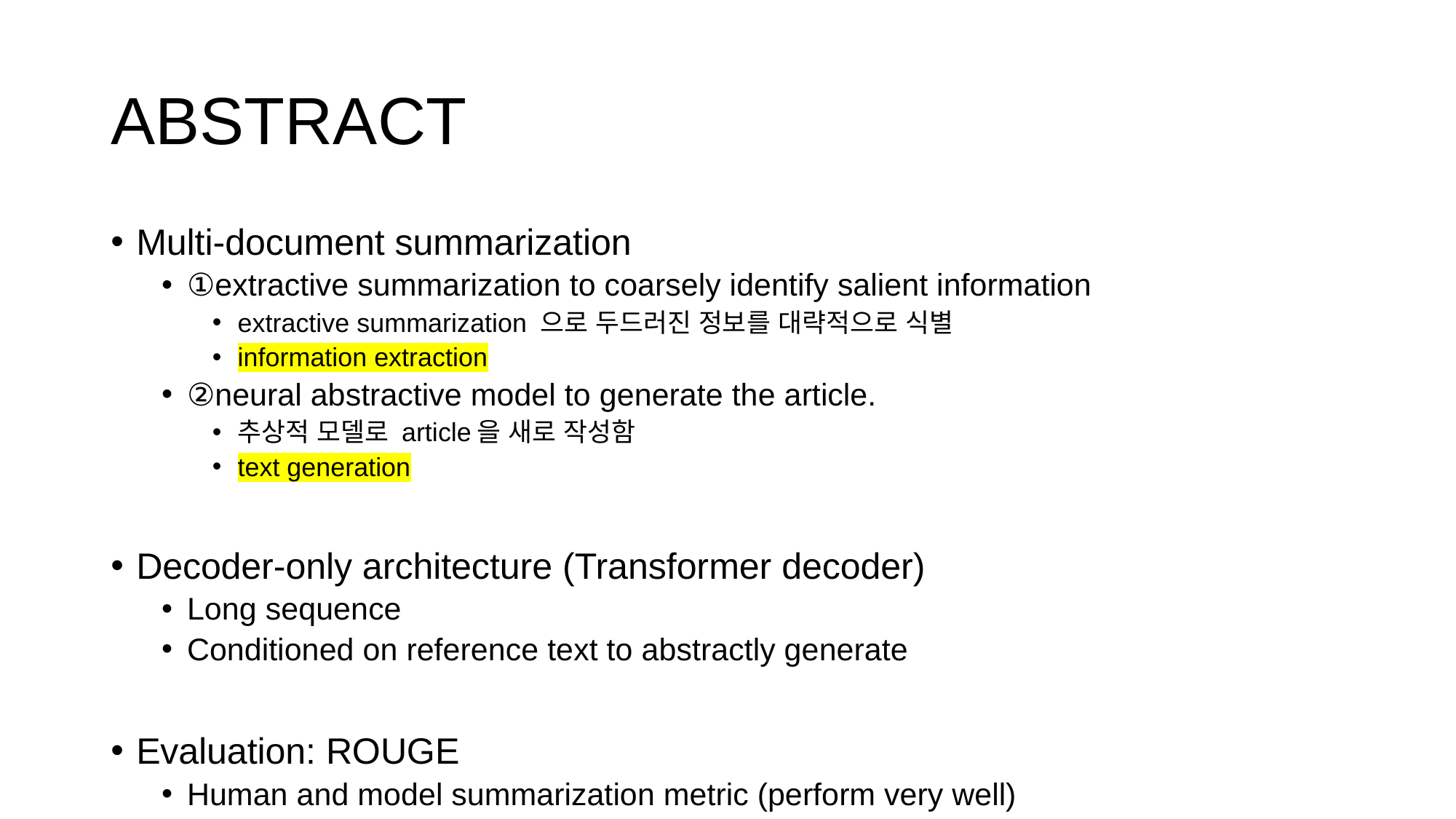

# ABSTRACT
Multi-document summarization
①extractive summarization to coarsely identify salient information
extractive summarization 으로 두드러진 정보를 대략적으로 식별
information extraction
②neural abstractive model to generate the article.
추상적 모델로 article을 새로 작성함
text generation

Decoder-only architecture (Transformer decoder)
Long sequence
Conditioned on reference text to abstractly generate

Evaluation: ROUGE
Human and model summarization metric (perform very well)